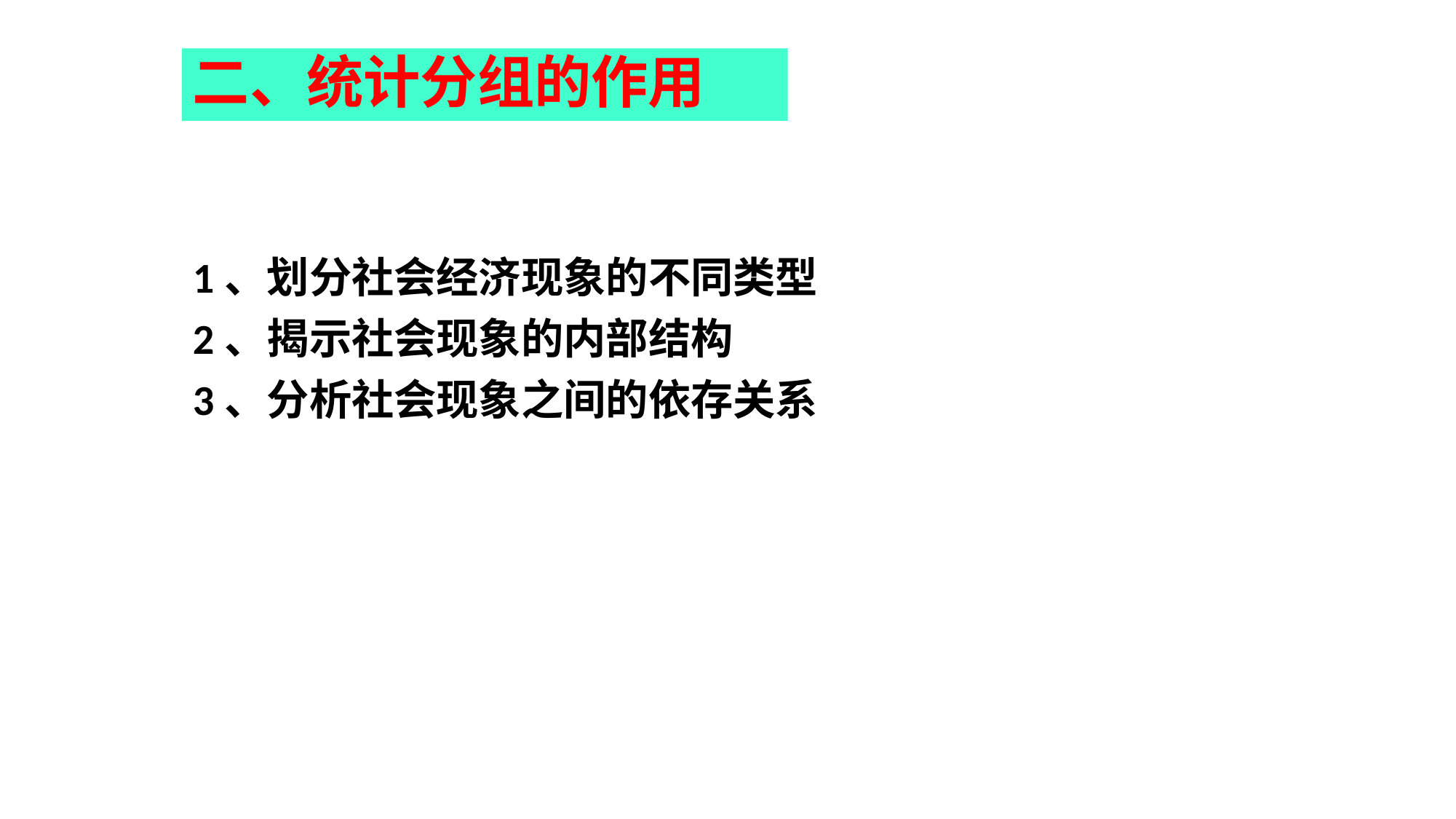

# 二、统计分组的作用
1、划分社会经济现象的不同类型
2、揭示社会现象的内部结构
3、分析社会现象之间的依存关系